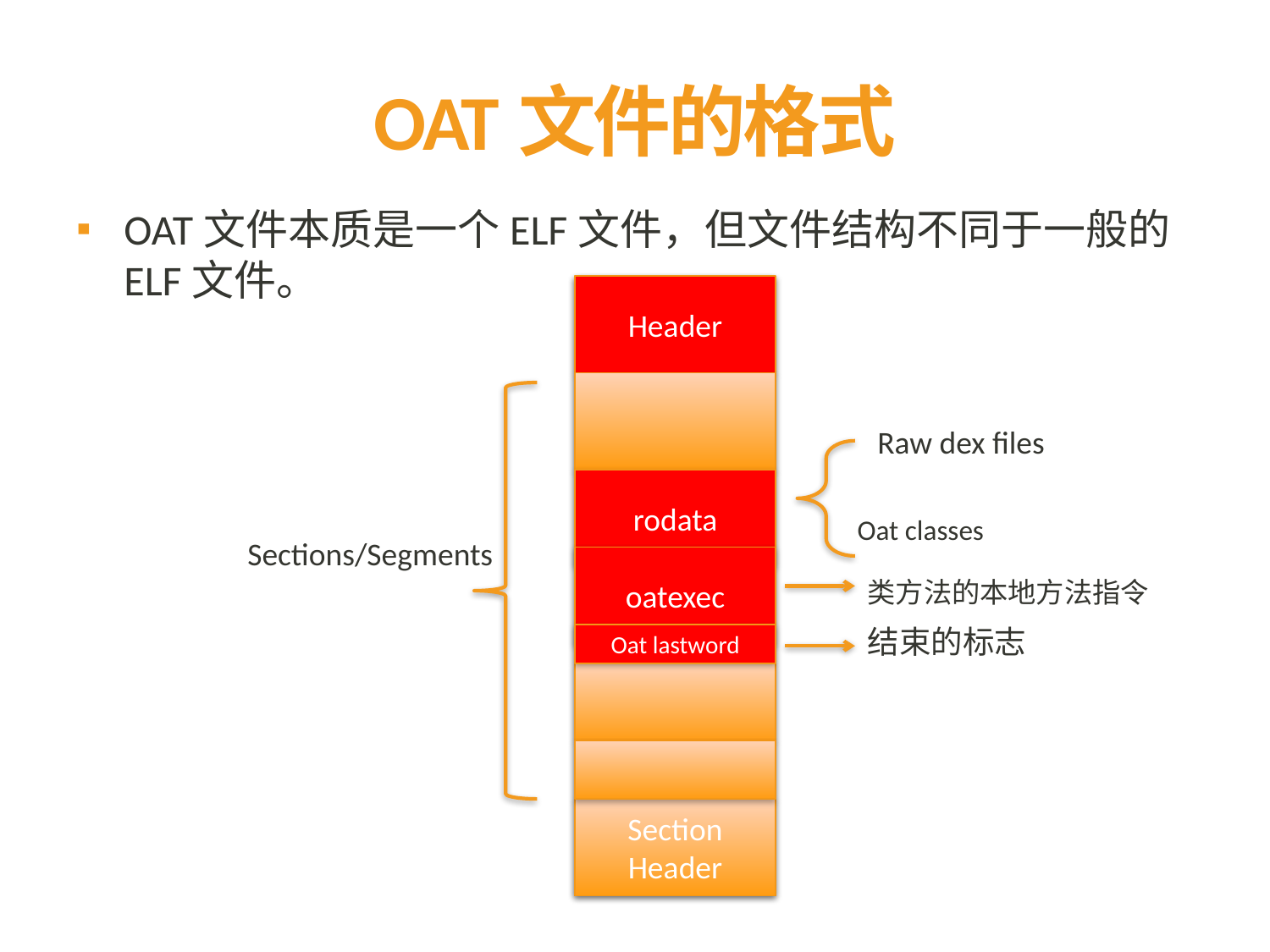

# OAT文件的格式
OAT文件本质是一个ELF文件，但文件结构不同于一般的ELF文件。

Header

rodata
Sections/Segments
oatexec
Oat lastword

Section Header
Raw dex files
Oat classes
类方法的本地方法指令
结束的标志